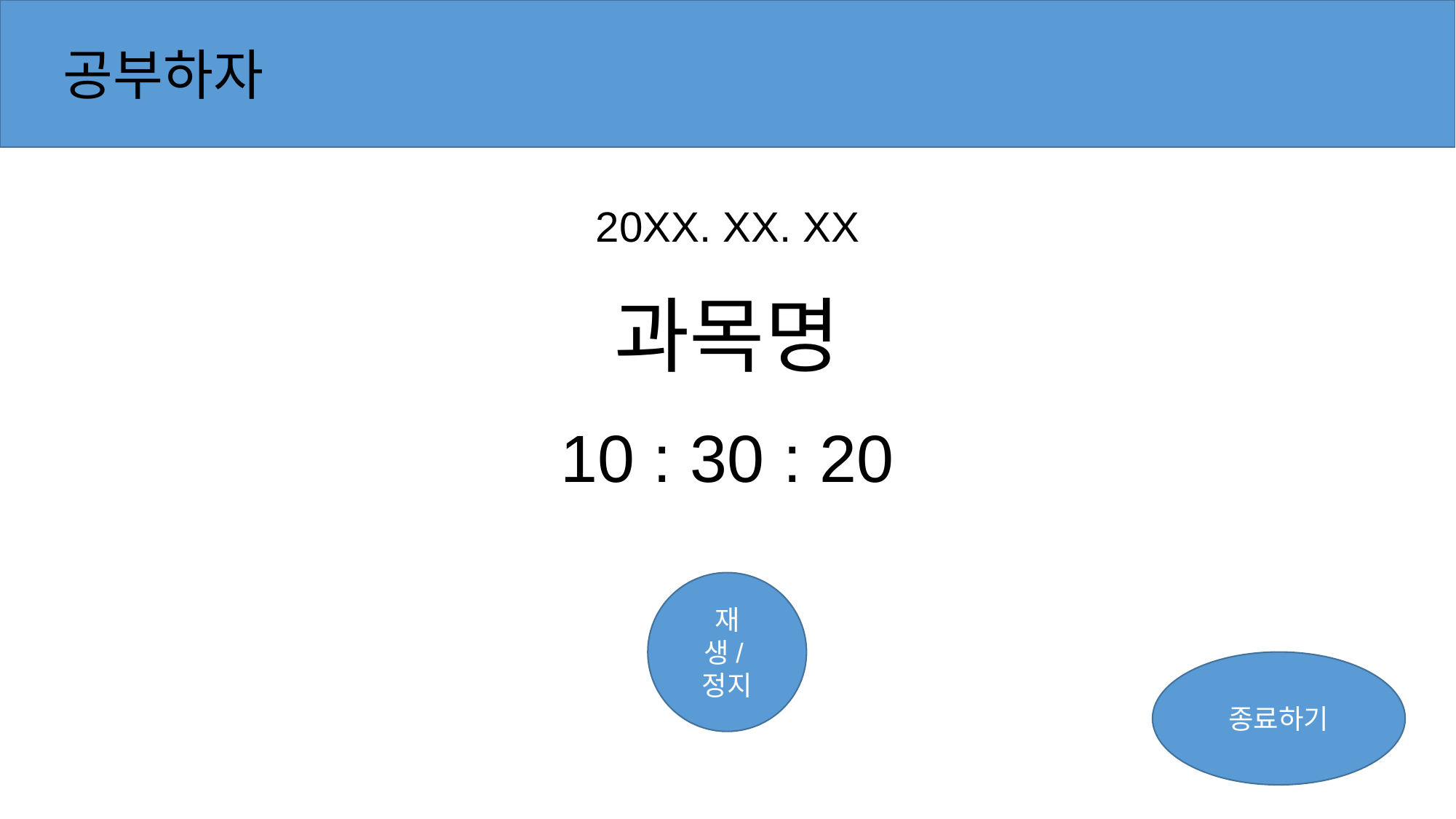

공부하자
20XX. XX. XX
과목명
10 : 30 : 20
재생/정지
종료하기